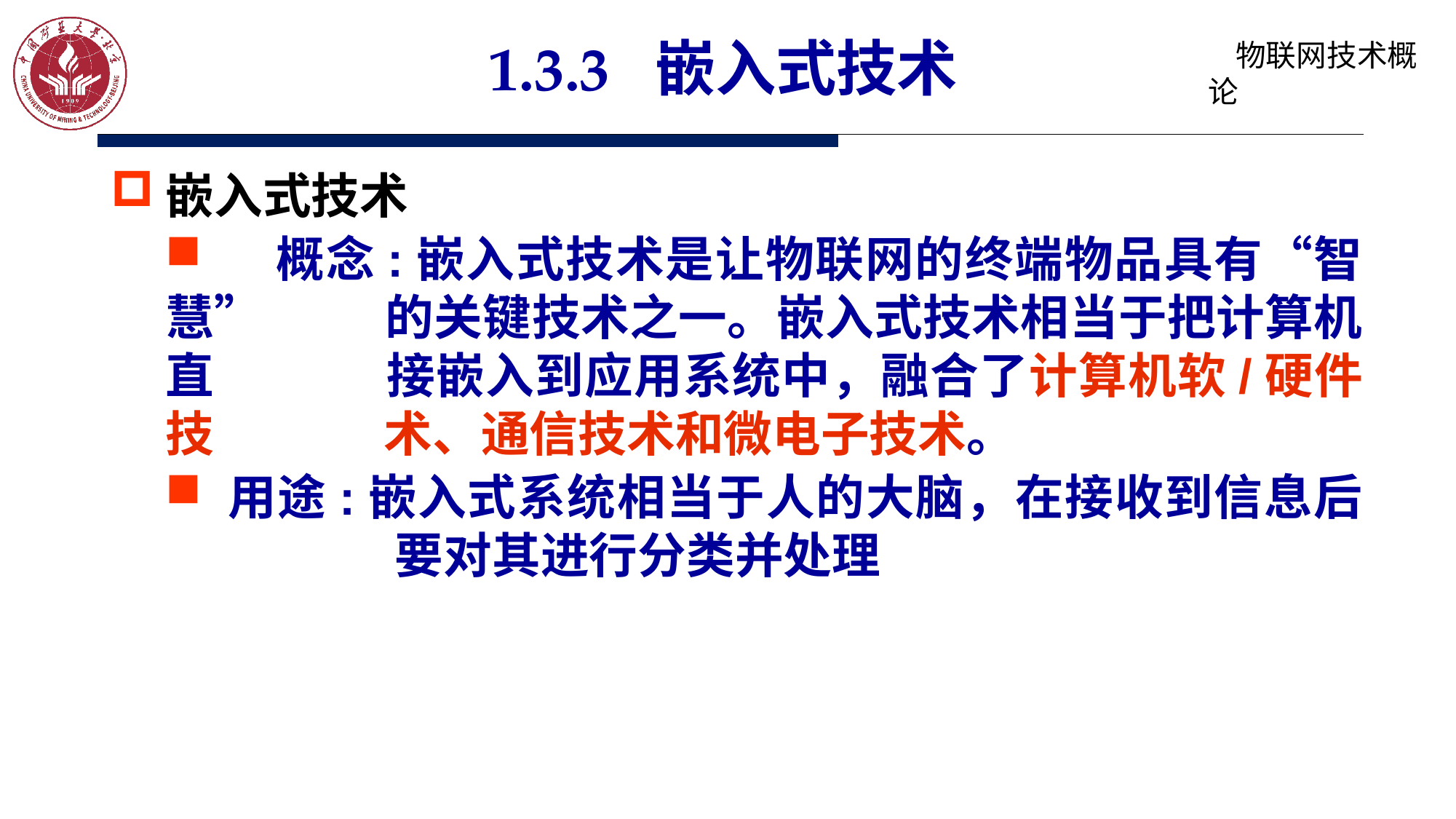

# 1.3.3  嵌入式技术
嵌入式技术
	概念:嵌入式技术是让物联网的终端物品具有“智慧”		的关键技术之一。嵌入式技术相当于把计算机直		接嵌入到应用系统中，融合了计算机软/硬件技		术、通信技术和微电子技术。
 用途:嵌入式系统相当于人的大脑，在接收到信息后		 要对其进行分类并处理